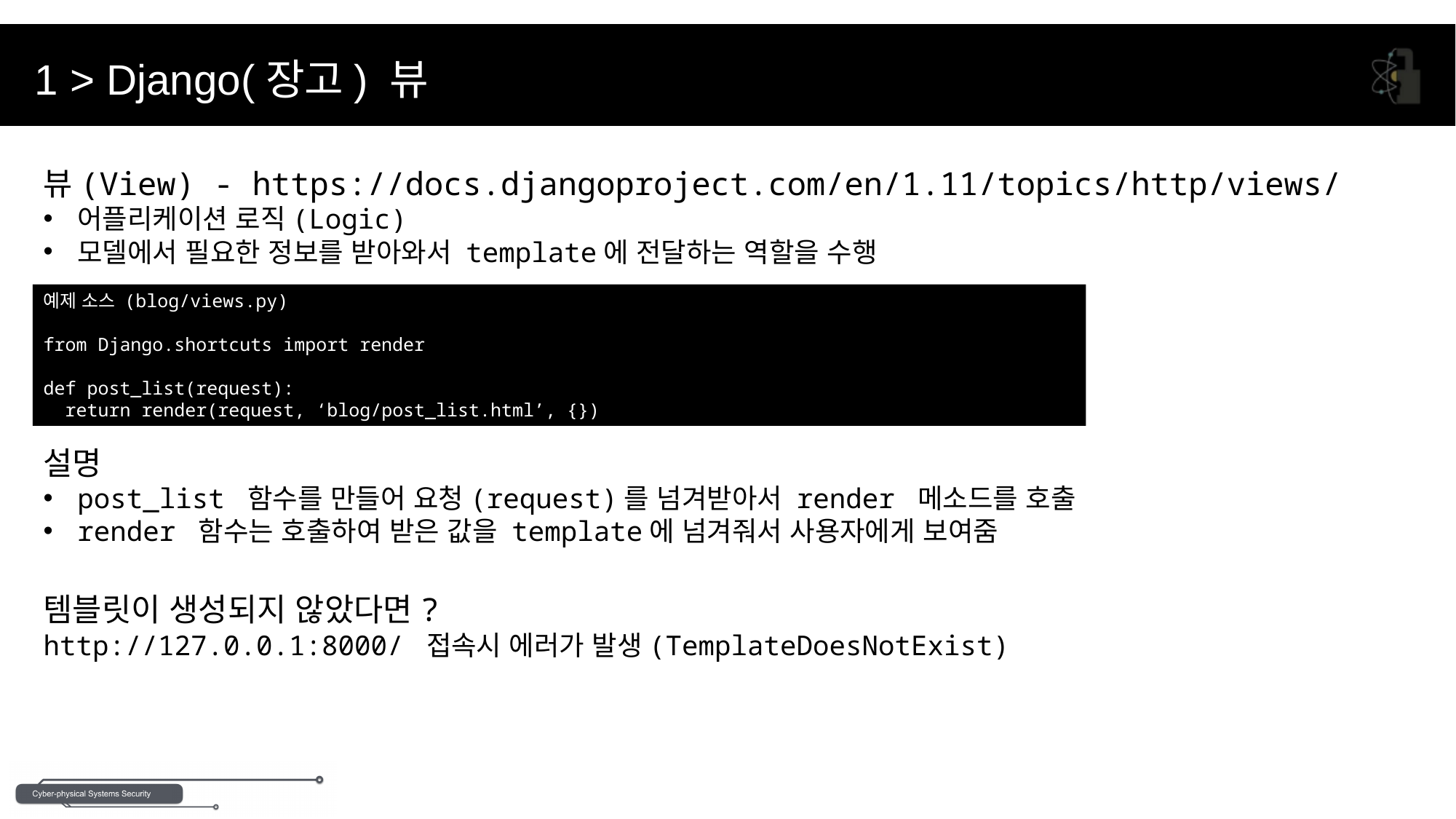

1 > Django(장고) 뷰
뷰(View) - https://docs.djangoproject.com/en/1.11/topics/http/views/
어플리케이션 로직(Logic)
모델에서 필요한 정보를 받아와서 template에 전달하는 역할을 수행
예제 소스 (blog/views.py)

from Django.shortcuts import render

def post_list(request):
  return render(request, ‘blog/post_list.html’, {})
설명
post_list 함수를 만들어 요청(request)를 넘겨받아서 render 메소드를 호출
render 함수는 호출하여 받은 값을 template에 넘겨줘서 사용자에게 보여줌
템블릿이 생성되지 않았다면?
http://127.0.0.1:8000/ 접속시 에러가 발생(TemplateDoesNotExist)